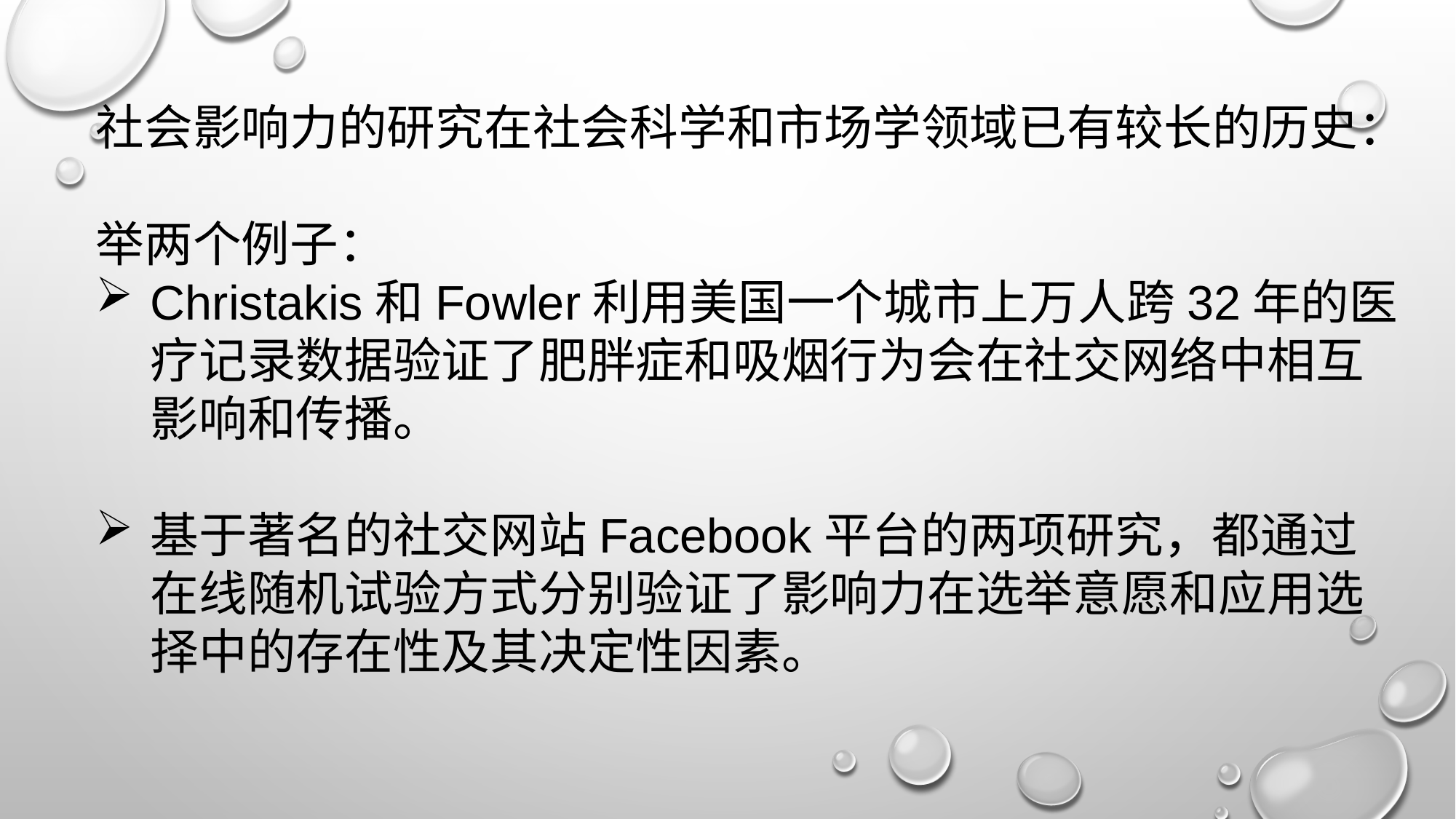

社会影响力的研究在社会科学和市场学领域已有较长的历史：

举两个例子：
Christakis和Fowler利用美国一个城市上万人跨32年的医疗记录数据验证了肥胖症和吸烟行为会在社交网络中相互影响和传播。

基于著名的社交网站Facebook平台的两项研究，都通过在线随机试验方式分别验证了影响力在选举意愿和应用选择中的存在性及其决定性因素。